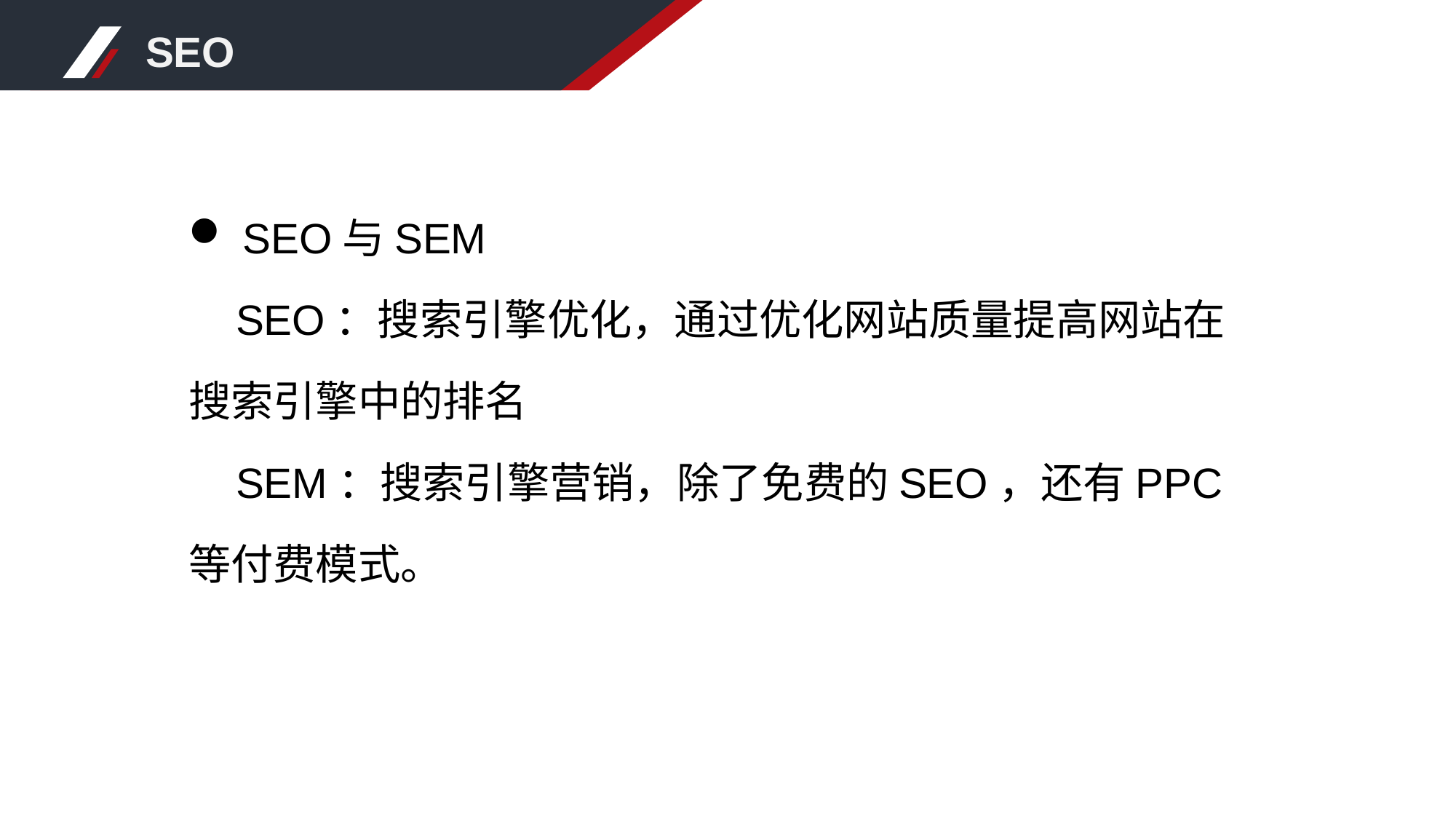

SEO
 SEO与SEM
    SEO：搜索引擎优化，通过优化网站质量提高网站在搜索引擎中的排名
    SEM：搜索引擎营销，除了免费的SEO，还有PPC等付费模式。